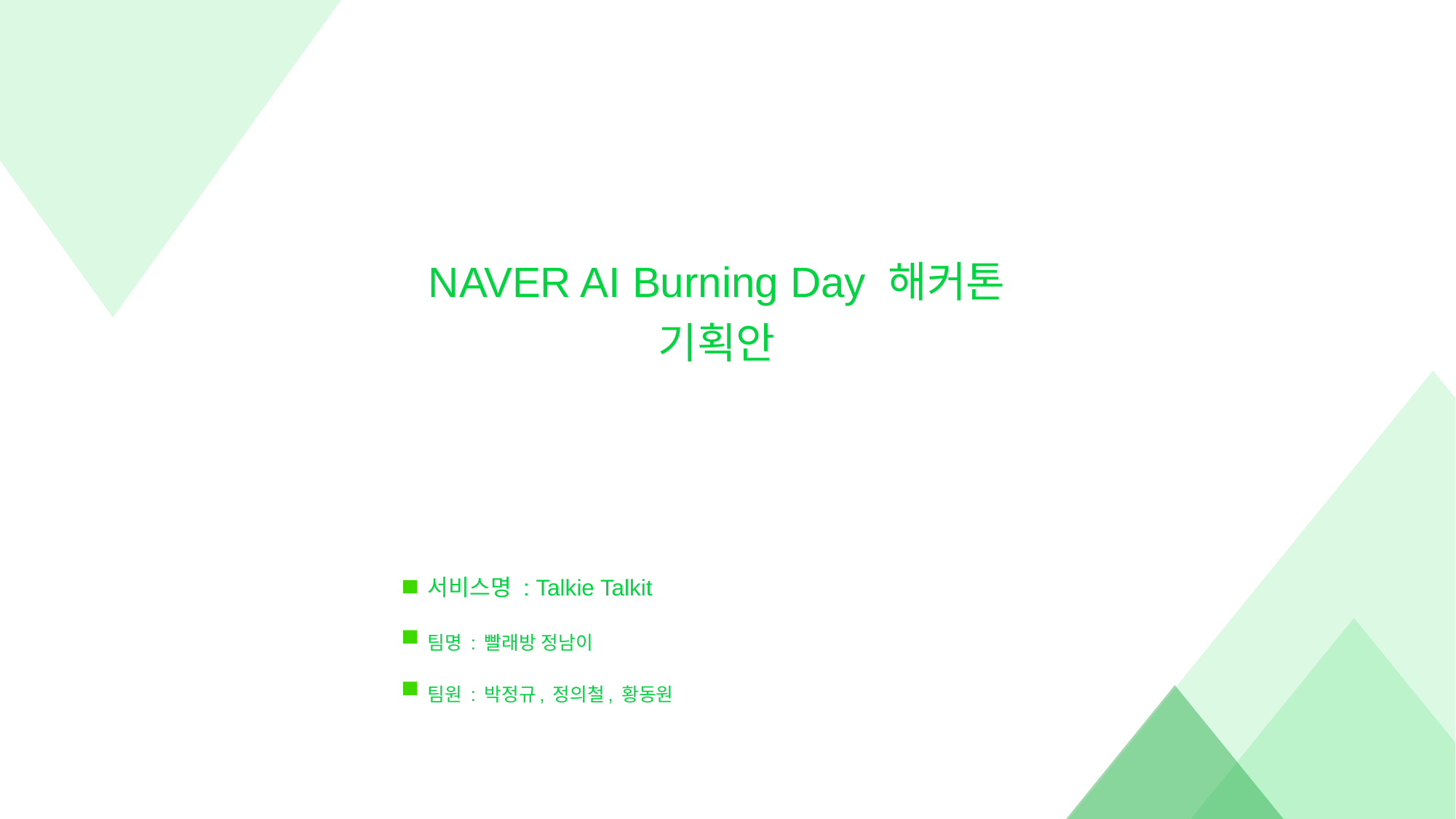

NAVER AI Burning Day 해커톤
기획안
서비스명 : Talkie Talkit

팀명 : 빨래방 정남이

팀원 : 박정규, 정의철, 황동원